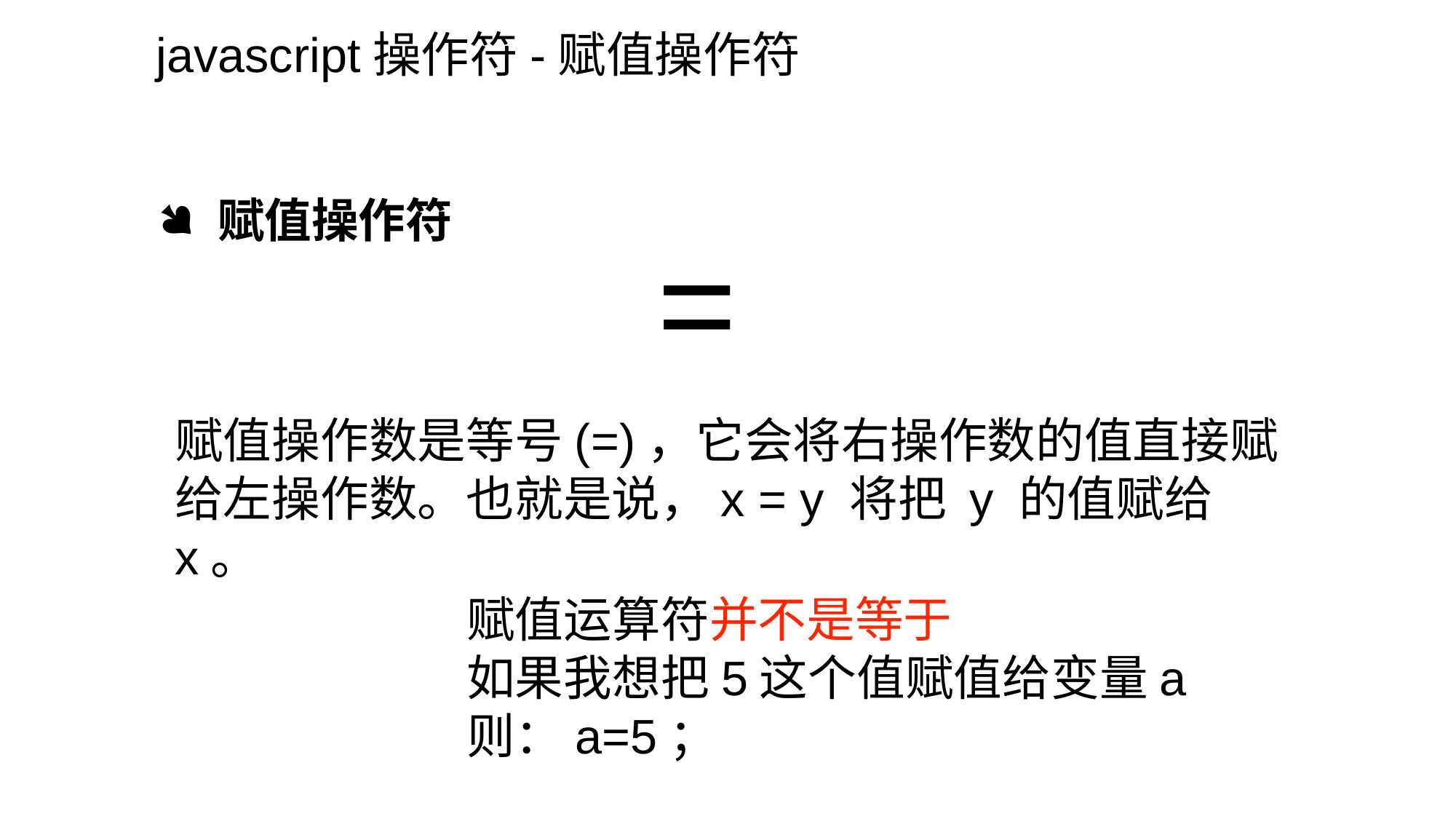

javascript操作符-赋值操作符
 赋值操作符
=
赋值操作数是等号(=)，它会将右操作数的值直接赋给左操作数。也就是说，x = y 将把 y 的值赋给 x。
赋值运算符并不是等于
如果我想把5这个值赋值给变量a
则：a=5；